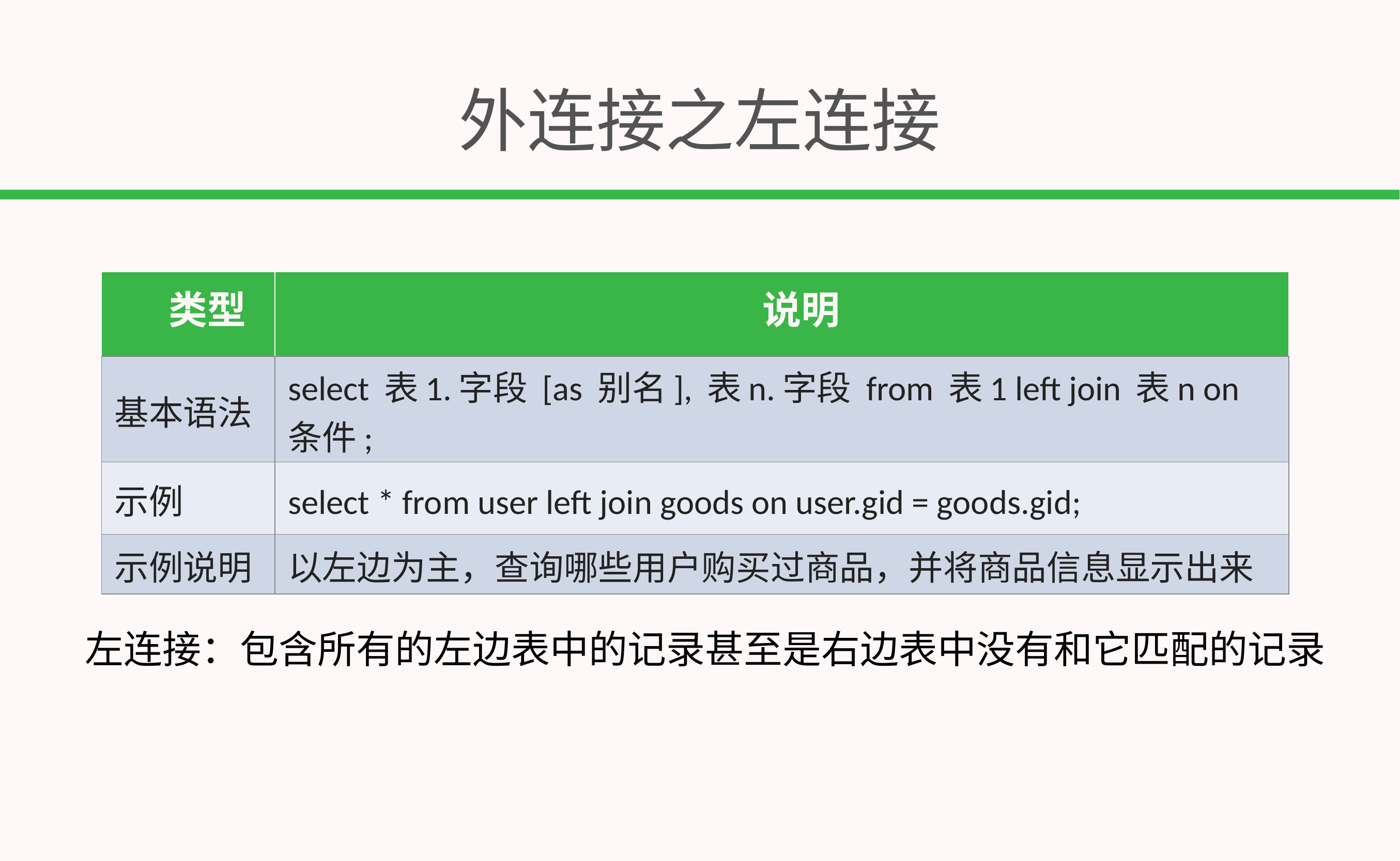

# 外连接之左连接
| 类型 | 说明 |
| --- | --- |
| 基本语法 | select 表1.字段 [as 别名], 表n.字段 from 表1 left join 表n on 条件; |
| 示例 | select \* from user left join goods on user.gid = goods.gid; |
| 示例说明 | 以左边为主，查询哪些用户购买过商品，并将商品信息显示出来 |
左连接：包含所有的左边表中的记录甚至是右边表中没有和它匹配的记录